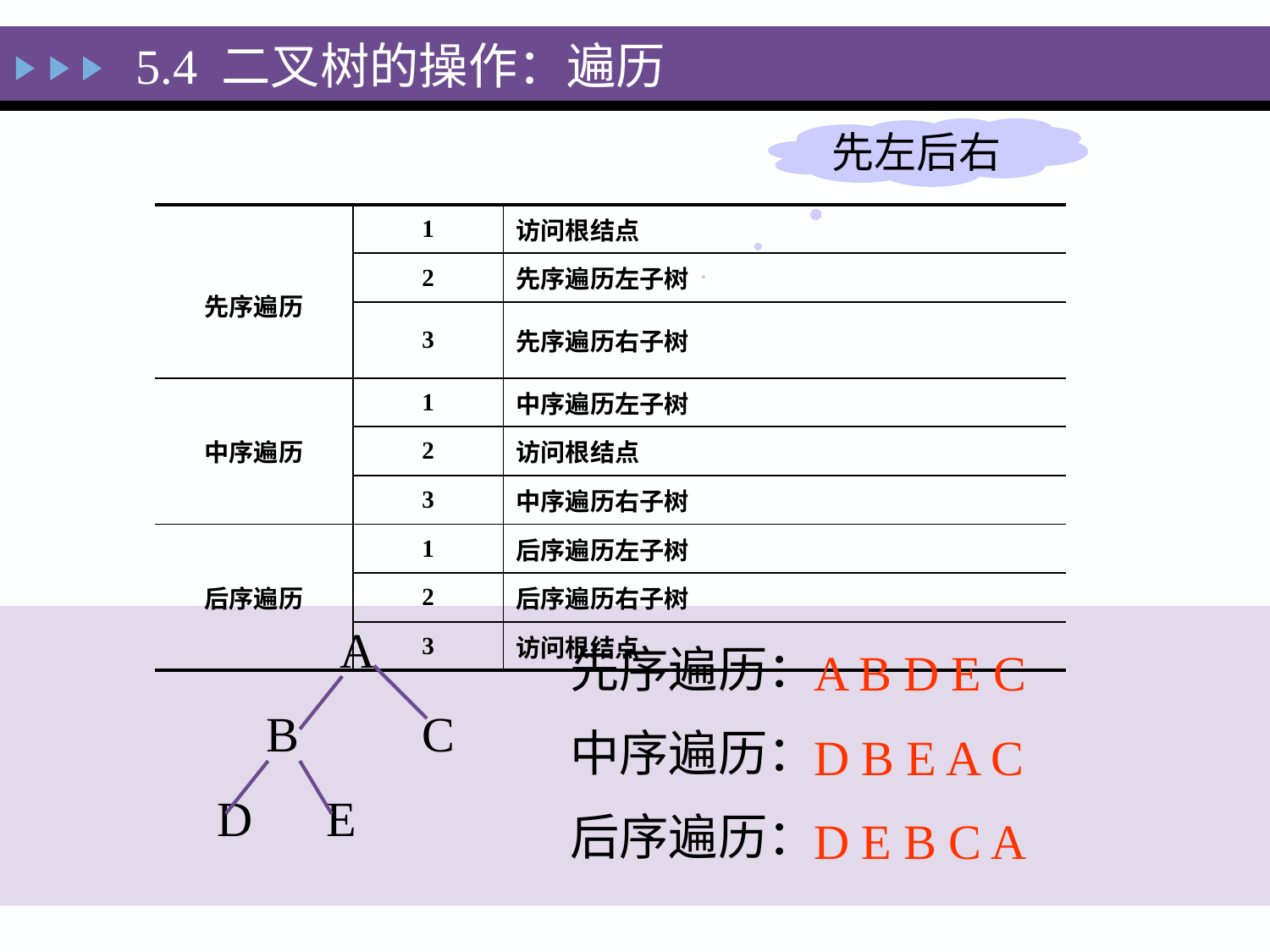

5.4 二叉树的操作：遍历
先左后右
| 先序遍历 | 1 | 访问根结点 |
| --- | --- | --- |
|  | 2 | 先序遍历左子树 |
|  | 3 | 先序遍历右子树 |
| 中序遍历 | 1 | 中序遍历左子树 |
|  | 2 | 访问根结点 |
|  | 3 | 中序遍历右子树 |
| 后序遍历 | 1 | 后序遍历左子树 |
|  | 2 | 后序遍历右子树 |
|  | 3 | 访问根结点 |

          A
    B          C
D      E

先序遍历：
中序遍历：
后序遍历：
A B D E C
D B E A C
D E B C A